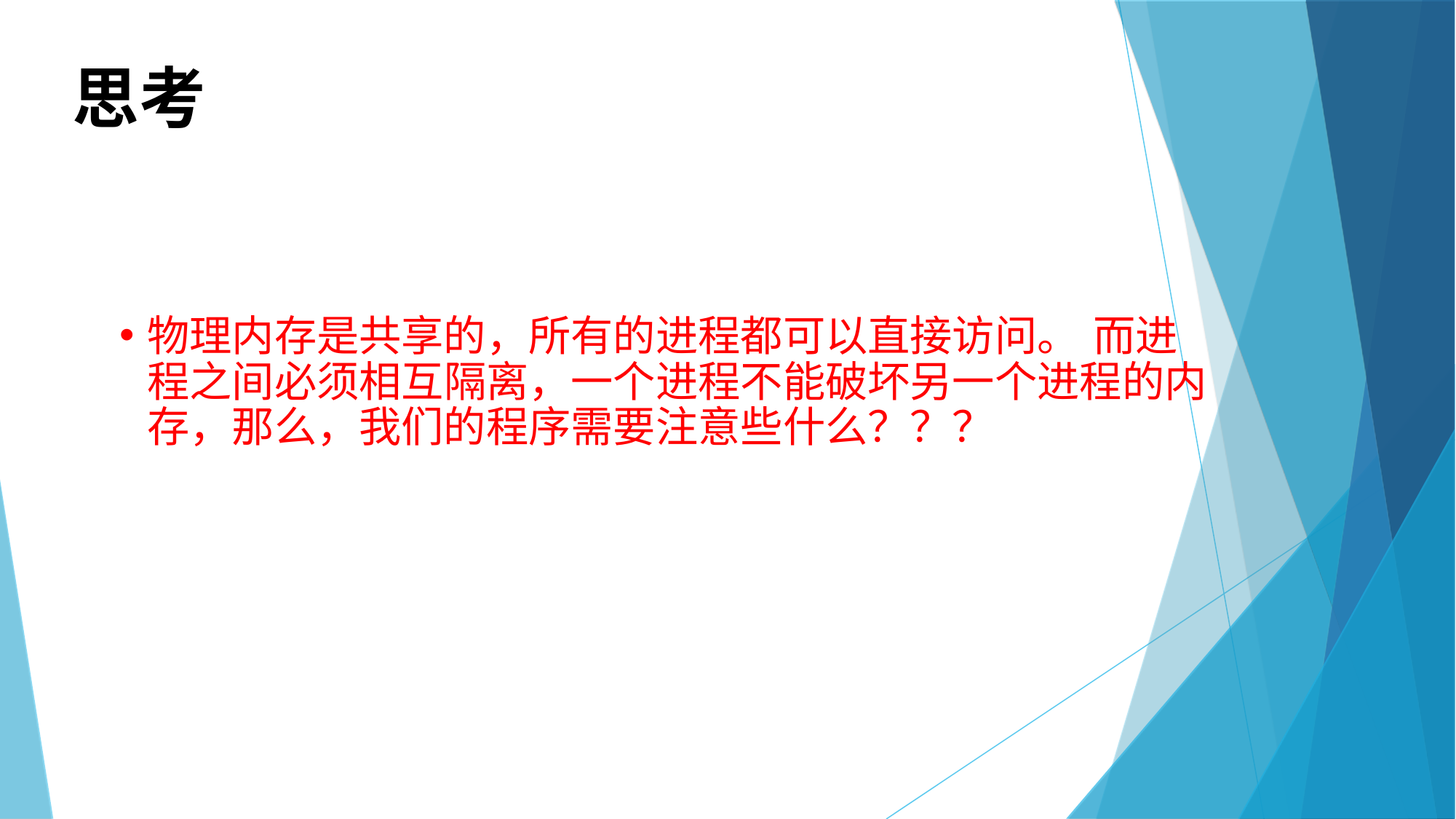

# 思考
物理内存是共享的，所有的进程都可以直接访问。 而进程之间必须相互隔离，一个进程不能破坏另一个进程的内存，那么，我们的程序需要注意些什么？？？